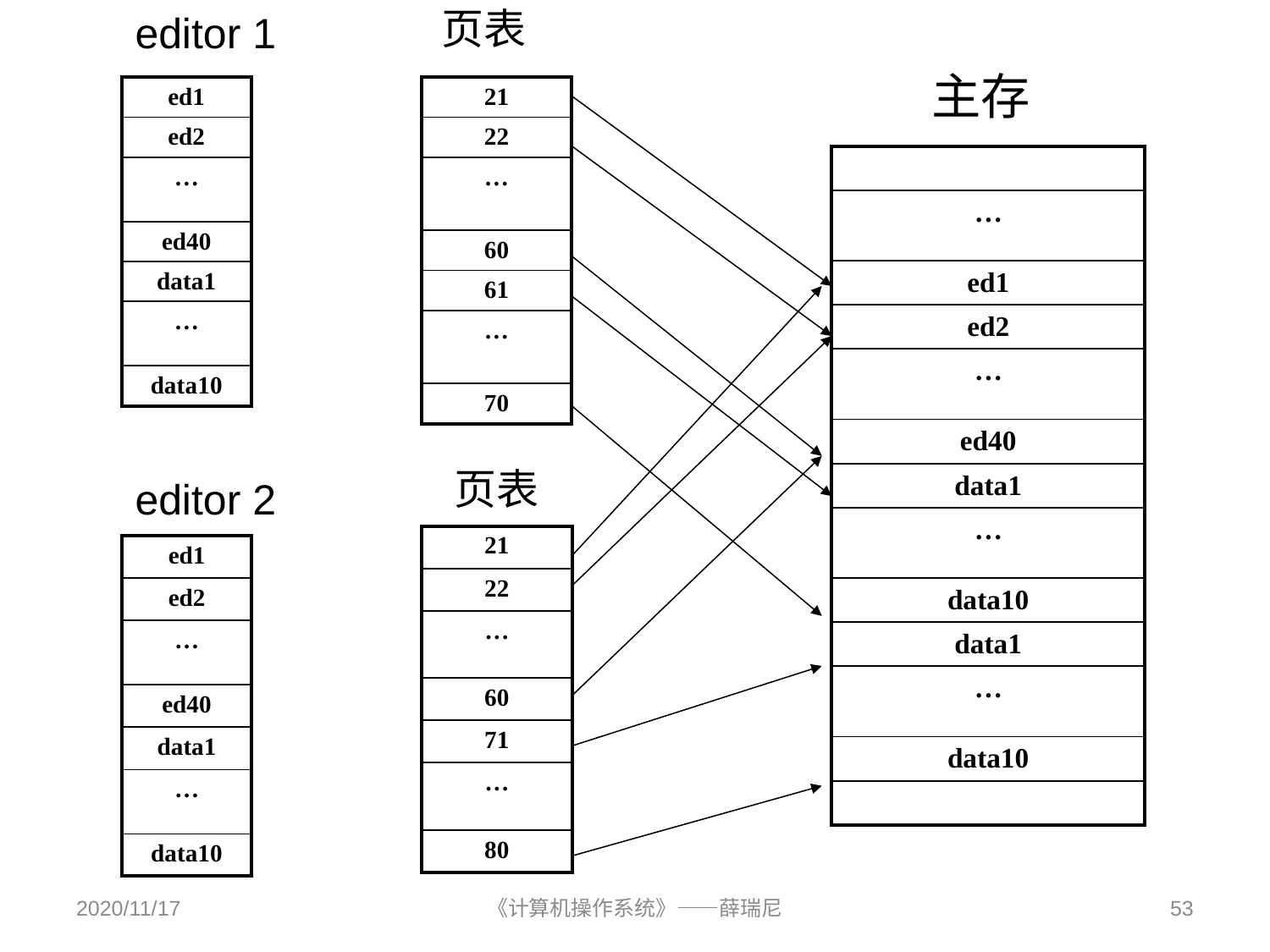

editor 1
页表
主存
| ed1 |
| --- |
| ed2 |
| … |
| ed40 |
| data1 |
| … |
| data10 |
| 21 |
| --- |
| 22 |
| … |
| 60 |
| 61 |
| … |
| 70 |

|  |
| --- |
| … |
| ed1 |
| ed2 |
| … |
| ed40 |
| data1 |
| … |
| data10 |
| data1 |
| … |
| data10 |
|  |

页表

editor 2
| 21 |
| --- |
| 22 |
| … |
| 60 |
| 71 |
| … |
| 80 |
| ed1 |
| --- |
| ed2 |
| … |
| ed40 |
| data1 |
| … |
| data10 |

2020/11/17
《计算机操作系统》——薛瑞尼
53